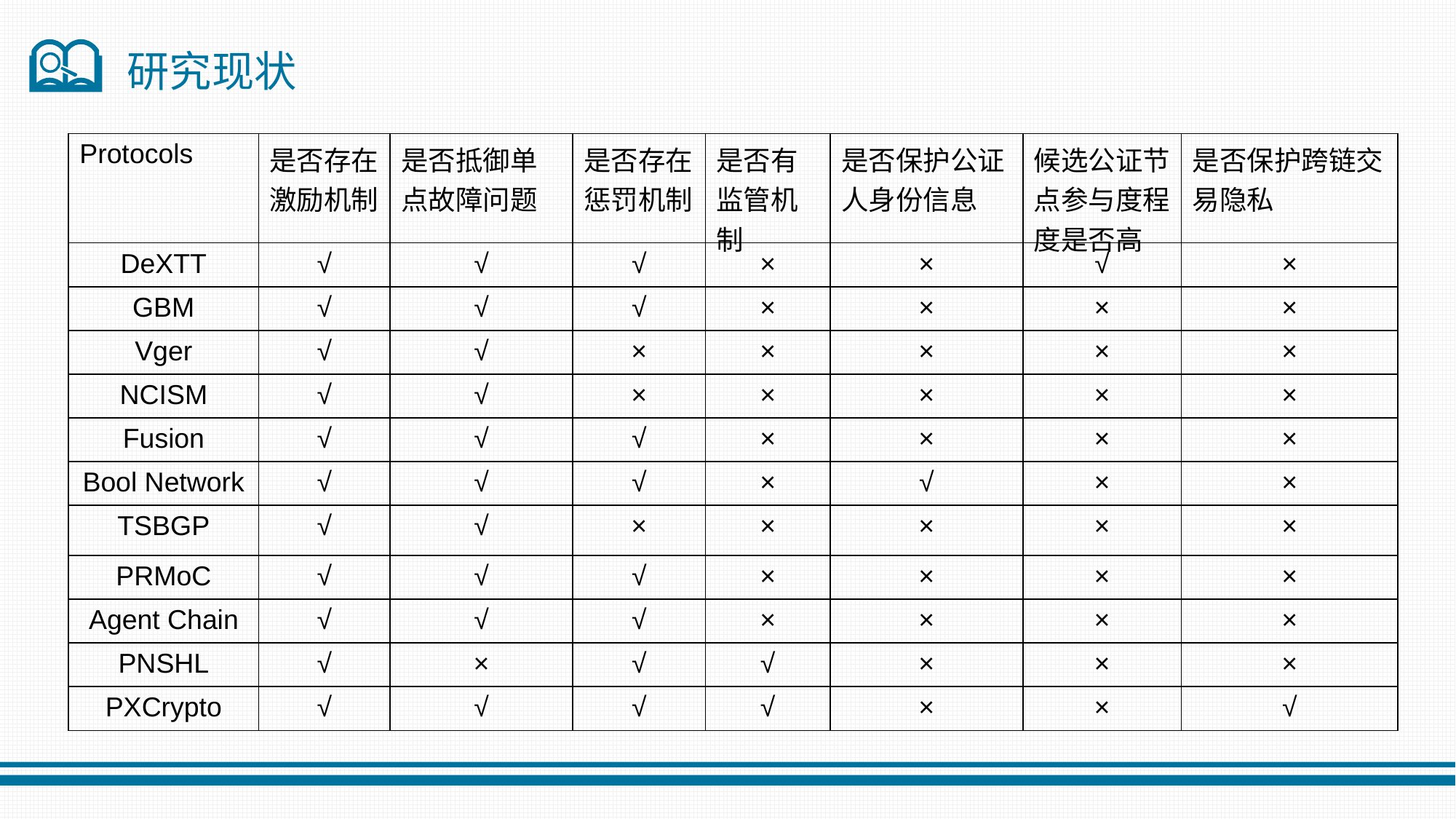

研究现状
| Protocols | 是否存在激励机制 | 是否抵御单点故障问题 | 是否存在惩罚机制 | 是否有监管机制 | 是否保护公证人身份信息 | 候选公证节点参与度程度是否高 | 是否保护跨链交易隐私 |
| --- | --- | --- | --- | --- | --- | --- | --- |
| DeXTT | √ | √ | √ | × | × | √ | × |
| GBM | √ | √ | √ | × | × | × | × |
| Vger | √ | √ | × | × | × | × | × |
| NCISM | √ | √ | × | × | × | × | × |
| Fusion | √ | √ | √ | × | × | × | × |
| Bool Network | √ | √ | √ | × | √ | × | × |
| TSBGP | √ | √ | × | × | × | × | × |
| PRMoC | √ | √ | √ | × | × | × | × |
| Agent Chain | √ | √ | √ | × | × | × | × |
| PNSHL | √ | × | √ | √ | × | × | × |
| PXCrypto | √ | √ | √ | √ | × | × | √ |